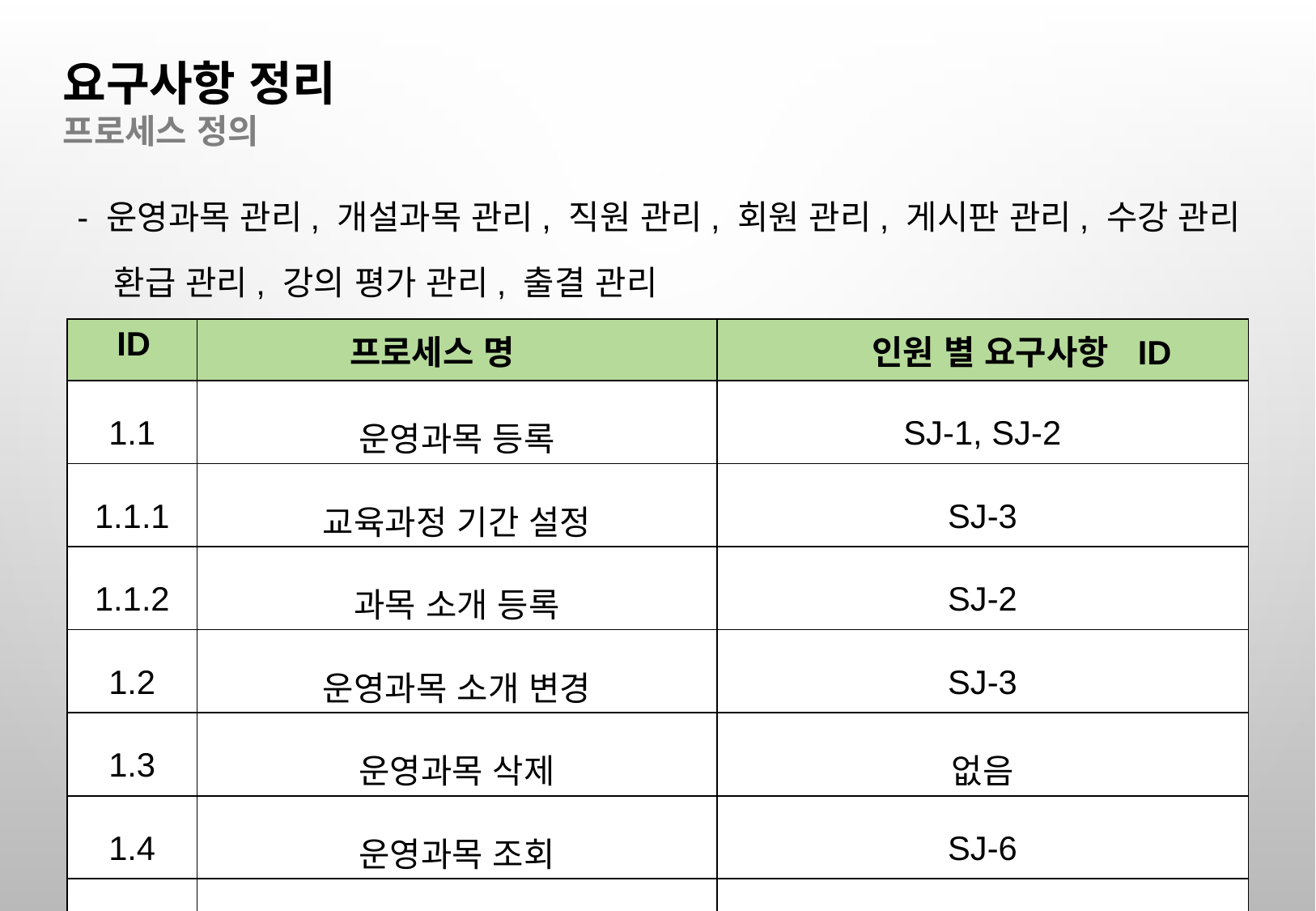

요구사항 정리
프로세스 정의
- 운영과목 관리, 개설과목 관리, 직원 관리, 회원 관리, 게시판 관리, 수강 관리
   환급 관리, 강의 평가 관리, 출결 관리
| ID | 프로세스 명 | 인원 별 요구사항 ID |
| --- | --- | --- |
| 1.1 | 운영과목 등록 | SJ-1, SJ-2 |
| 1.1.1 | 교육과정 기간 설정 | SJ-3 |
| 1.1.2 | 과목 소개 등록 | SJ-2 |
| 1.2 | 운영과목 소개 변경 | SJ-3 |
| 1.3 | 운영과목 삭제 | 없음 |
| 1.4 | 운영과목 조회 | SJ-6 |
| 1.5 | 훈련과정 등록 | SJ-9 |
| 1.5.1 | 훈련과정인정 신청 | 없음 |
63